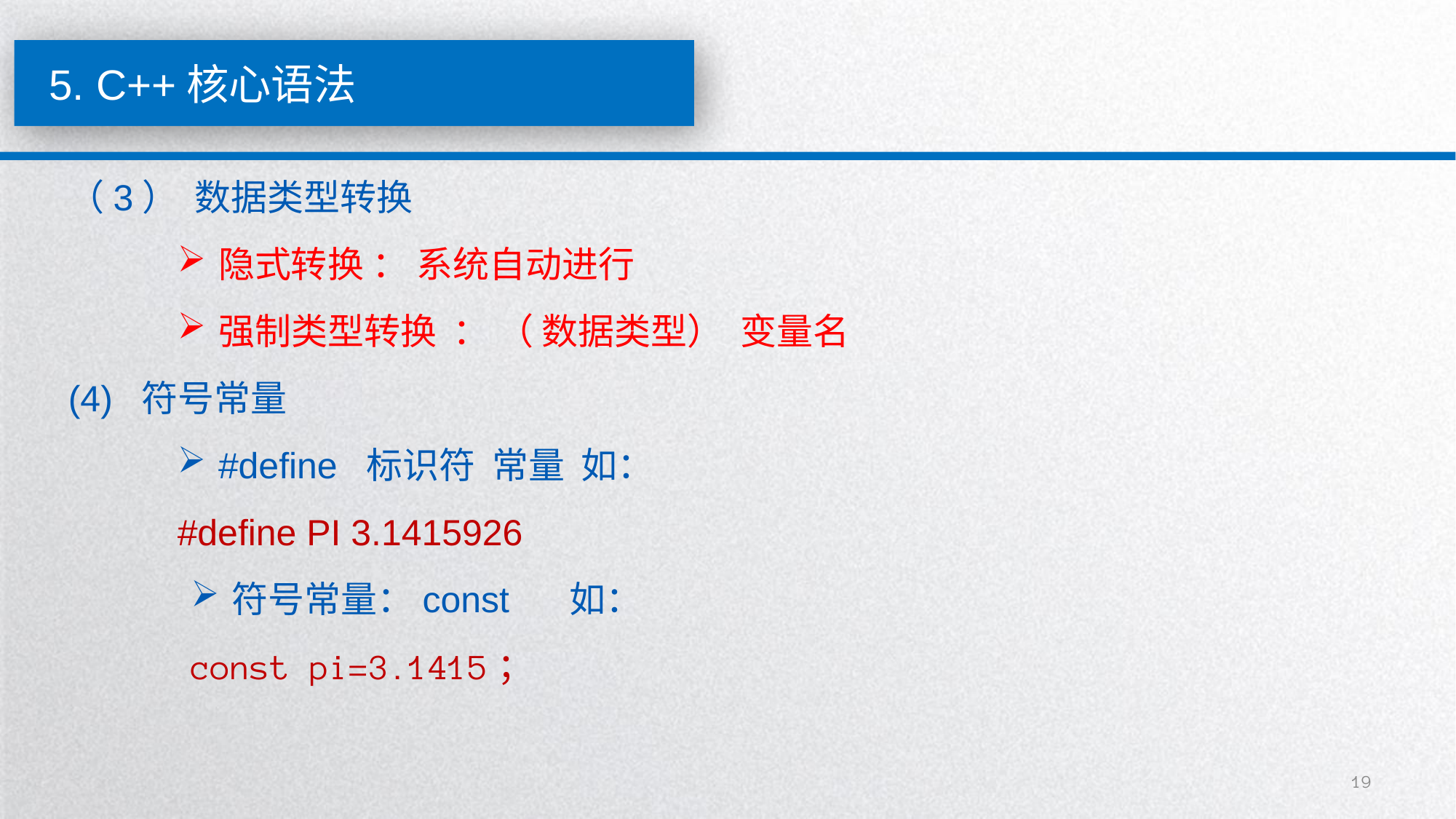

5. C++核心语法
（3）  数据类型转换
隐式转换 ： 系统自动进行
强制类型转换  ： （ 数据类型）  变量名
(4)  符号常量
#define  标识符  常量  如：
#define PI 3.1415926
符号常量：const     如：
const pi=3.1415；
19